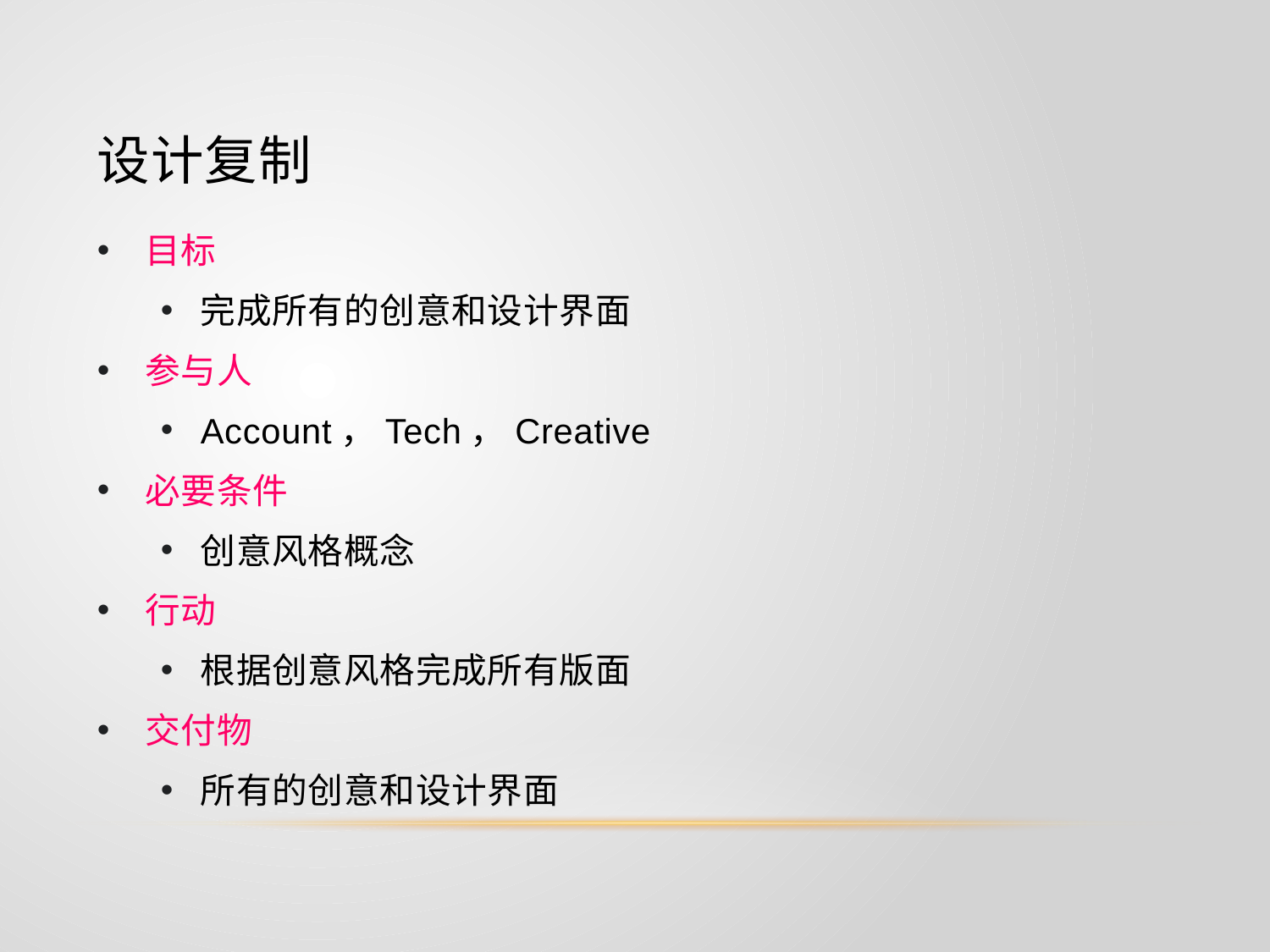

# 设计复制
目标
完成所有的创意和设计界面
参与人
Account，Tech，Creative
必要条件
创意风格概念
行动
根据创意风格完成所有版面
交付物
所有的创意和设计界面